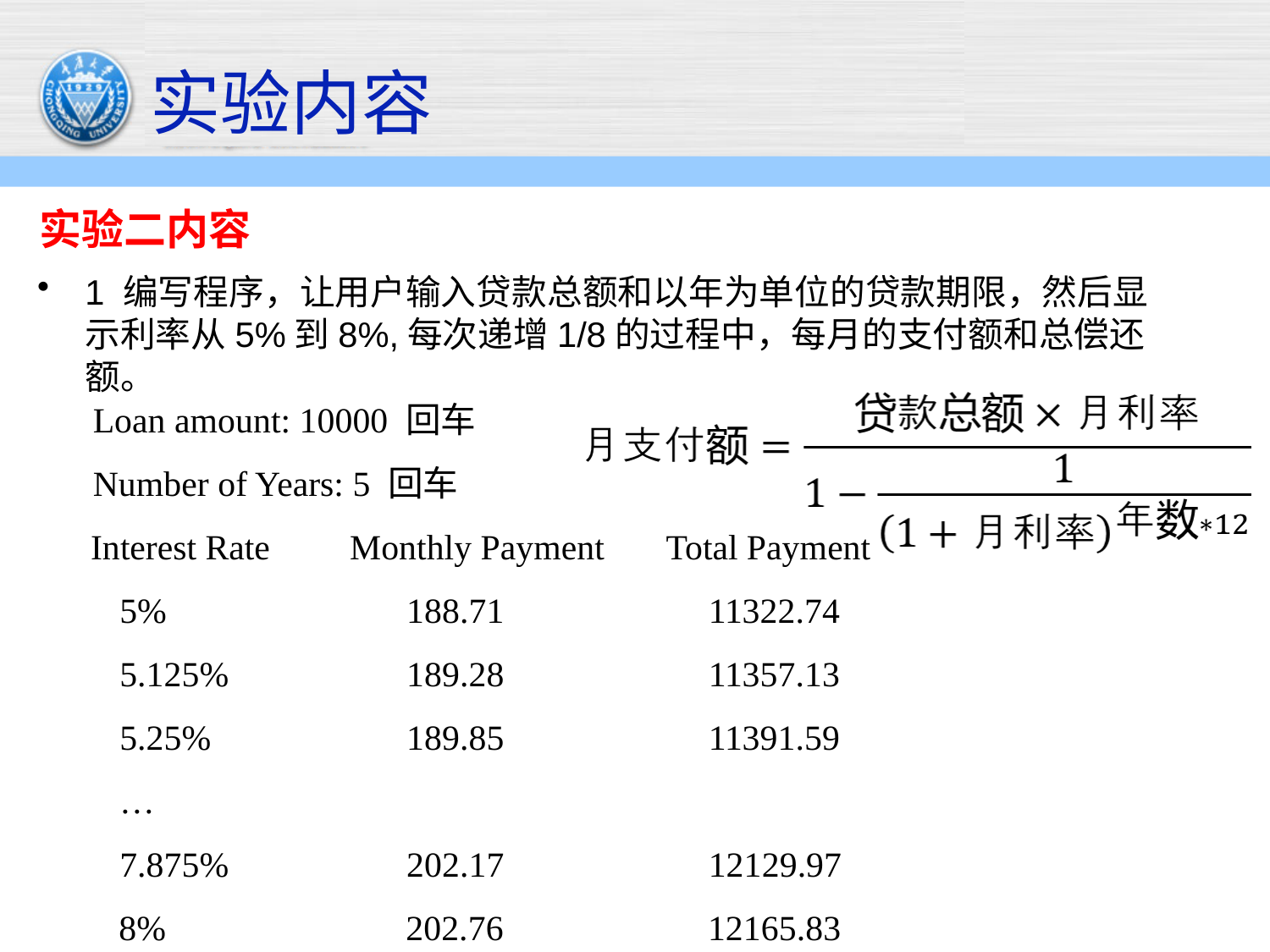

# 实验内容
实验二内容
1 编写程序，让用户输入贷款总额和以年为单位的贷款期限，然后显示利率从5%到8%,每次递增1/8的过程中，每月的支付额和总偿还额。

Loan amount: 10000 回车
Number of Years: 5 回车
      Interest Rate         Monthly Payment       Total Payment
   5%                           188.71                       11322.74
   5.125%                    189.28                       11357.13
   5.25%                      189.85                       11391.59
   …
   7.875%                    202.17                       12129.97
     8%                           202.76                       12165.83